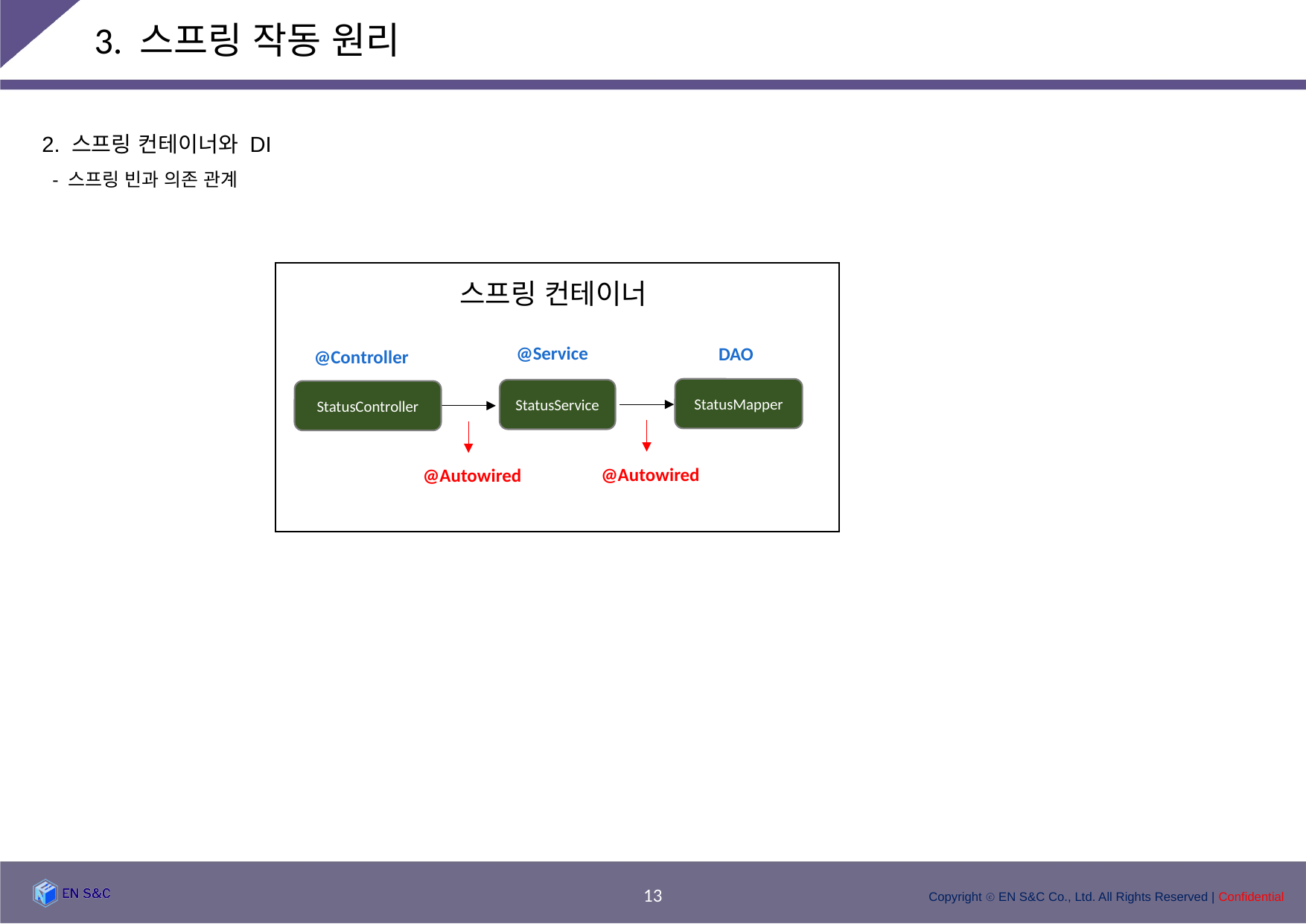

3. 스프링 작동 원리
2. 스프링 컨테이너와 DI
  - 스프링 빈과 의존 관계

스프링 컨테이너
@Service
DAO
@Controller
StatusMapper
StatusService
StatusController
@Autowired
@Autowired
13